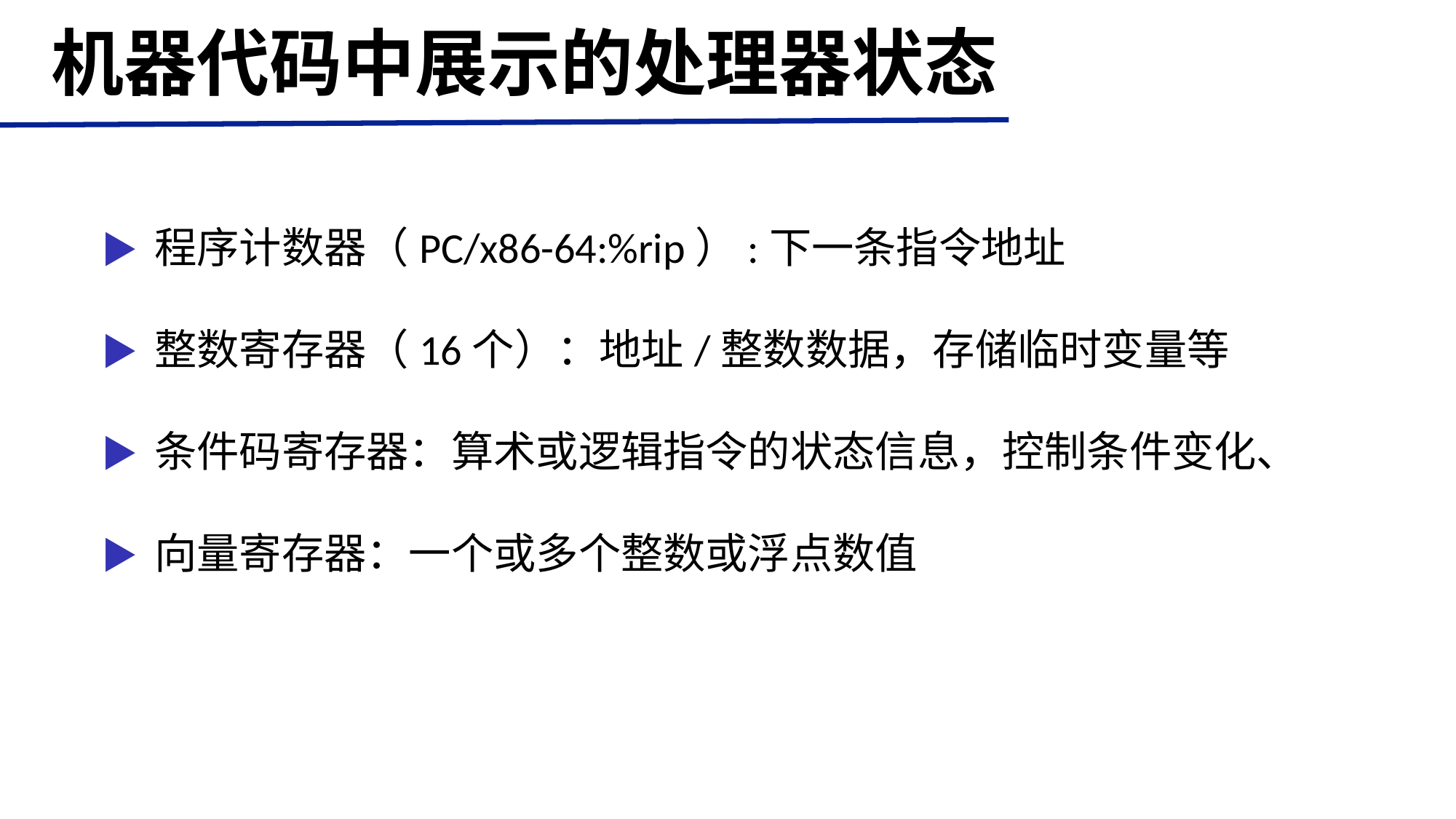

# 机器代码中展示的处理器状态
▶ 程序计数器（PC/x86-64:%rip）:下一条指令地址

▶ 整数寄存器（16个）：地址/整数数据，存储临时变量等

▶ 条件码寄存器：算术或逻辑指令的状态信息，控制条件变化、

▶ 向量寄存器：一个或多个整数或浮点数值